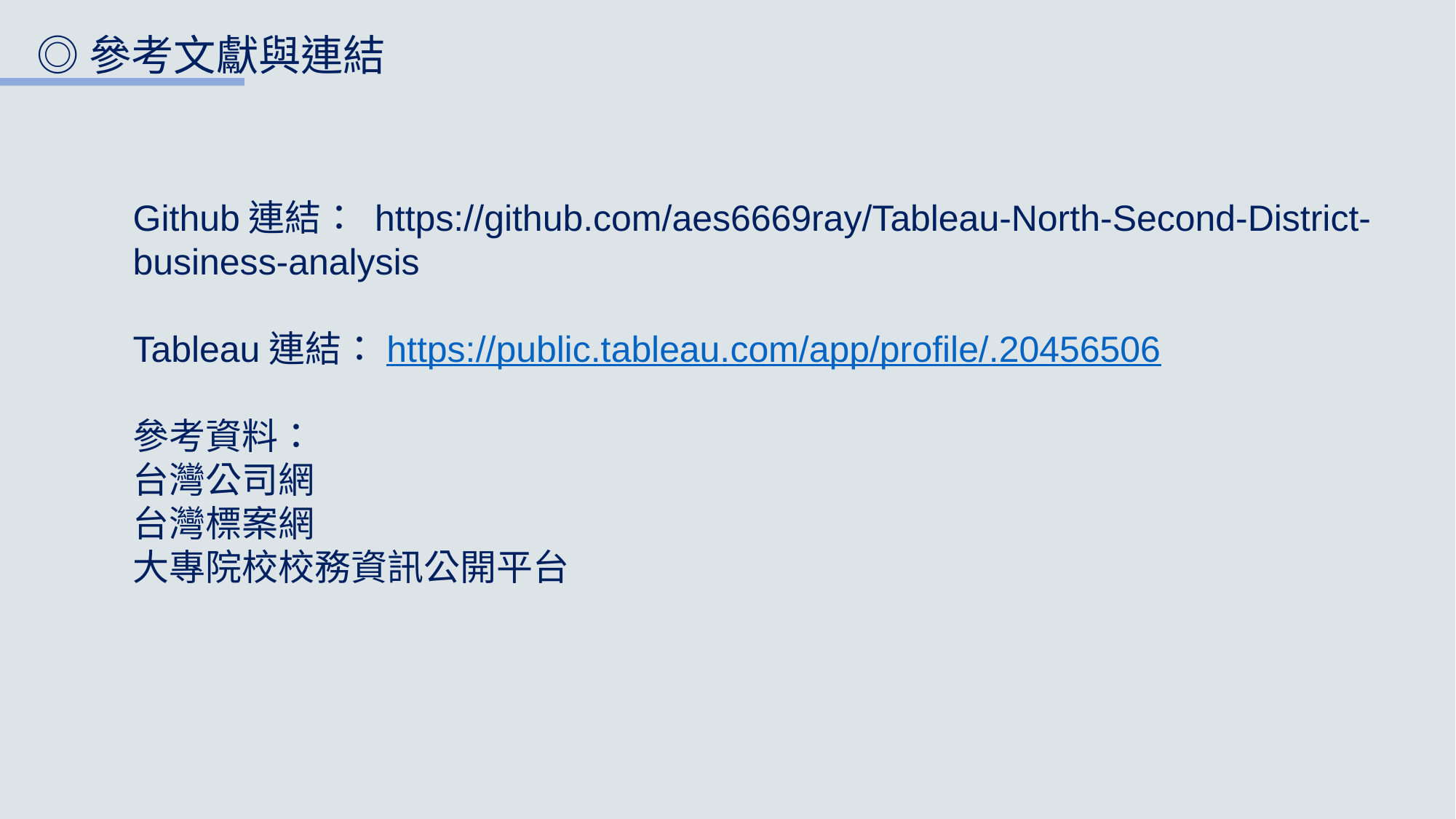

◎參考文獻與連結

Github連結： https://github.com/aes6669ray/Tableau-North-Second-District-business-analysis

Tableau連結：https://public.tableau.com/app/profile/.20456506

參考資料：
台灣公司網
台灣標案網
大專院校校務資訊公開平台